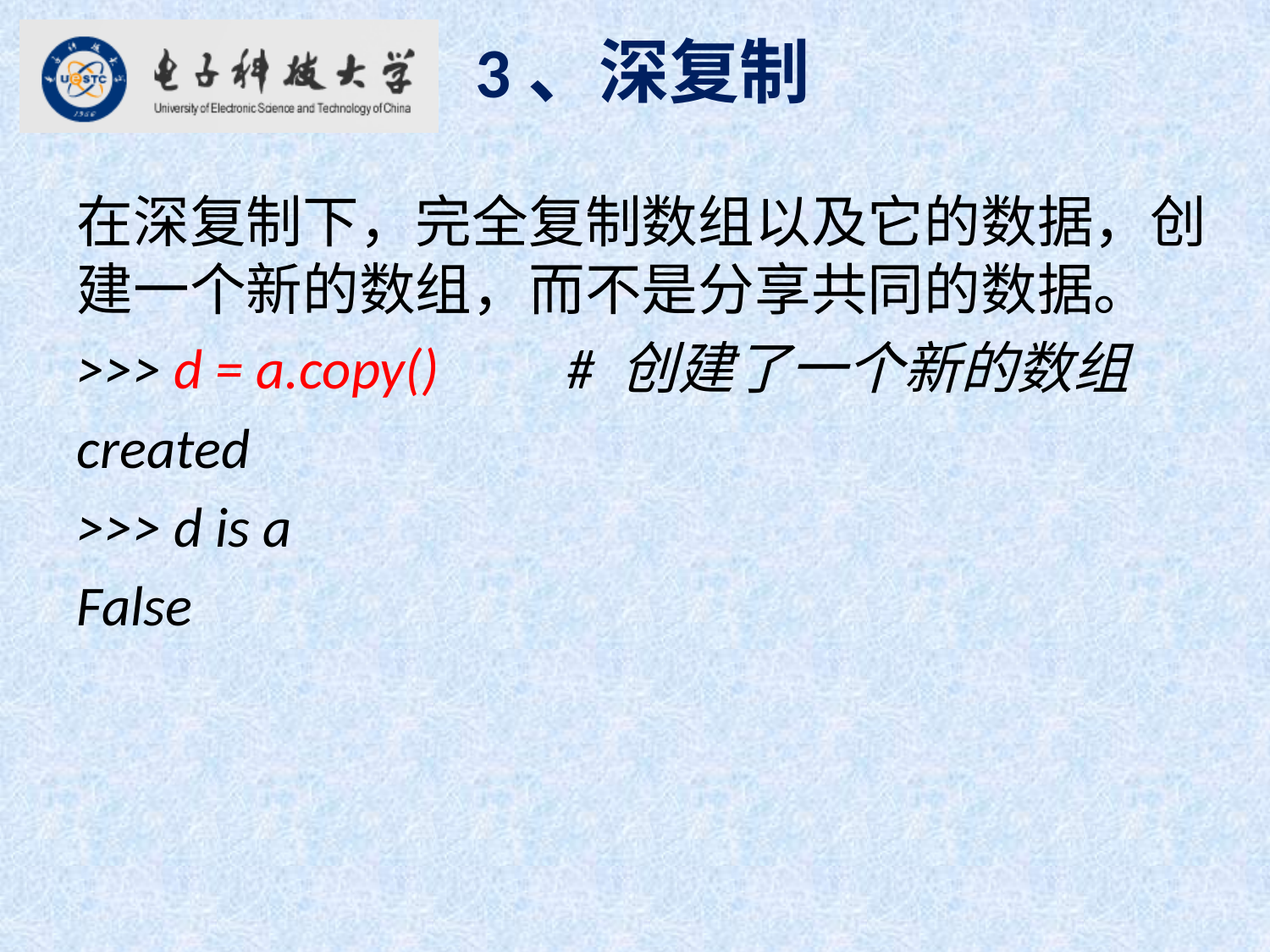

3、深复制
在深复制下，完全复制数组以及它的数据，创建一个新的数组，而不是分享共同的数据。
>>> d = a.copy()          # 创建了一个新的数组
created
>>> d is a
False